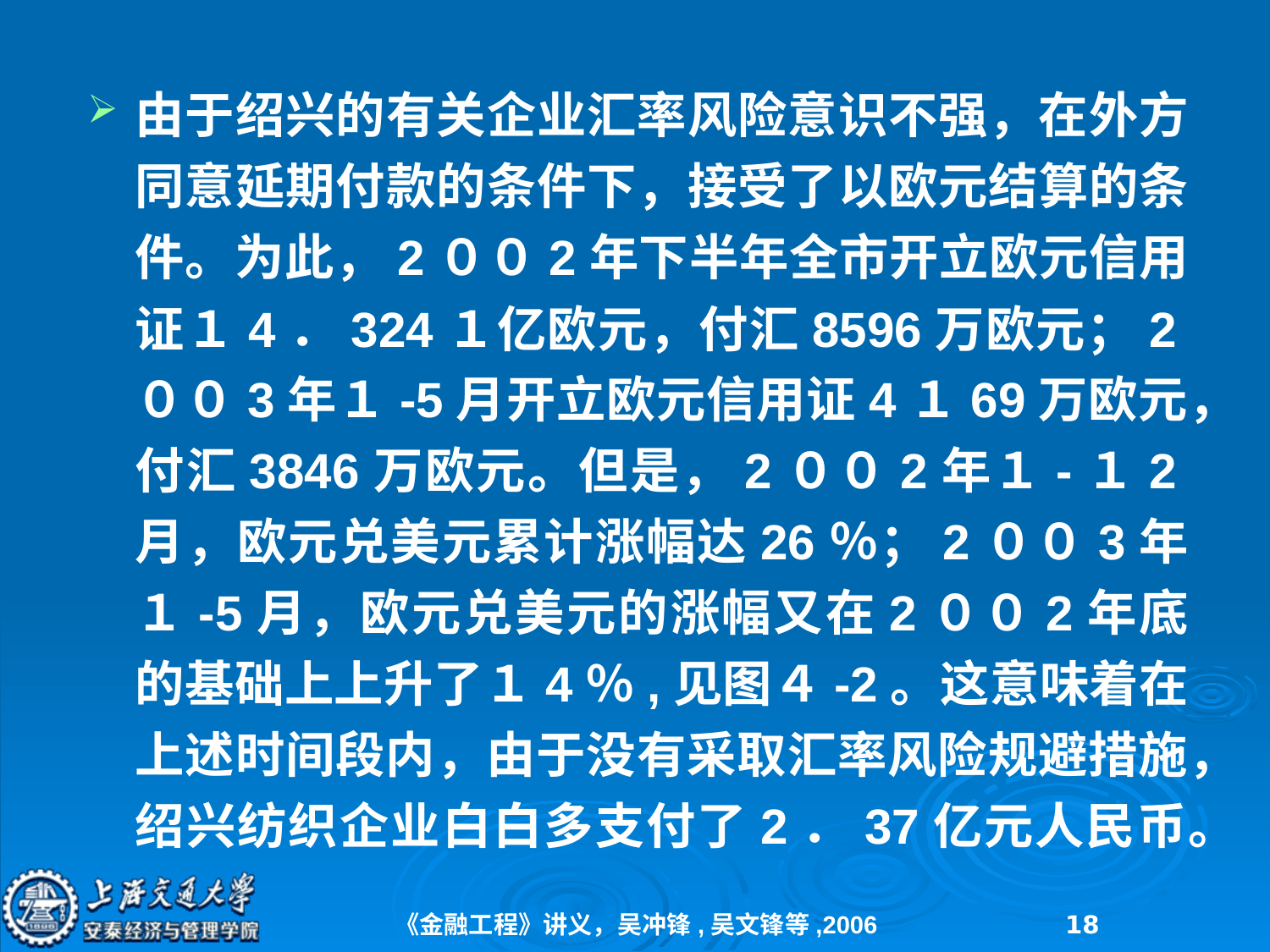

由于绍兴的有关企业汇率风险意识不强，在外方同意延期付款的条件下，接受了以欧元结算的条件。为此，2００2年下半年全市开立欧元信用证１4．324１亿欧元，付汇8596万欧元；2００3年１-5月开立欧元信用证4１69万欧元，付汇3846万欧元。但是，2００2年１-１2月，欧元兑美元累计涨幅达26％；2００3年１-5月，欧元兑美元的涨幅又在2００2年底的基础上上升了１4％,见图４-2。这意味着在上述时间段内，由于没有采取汇率风险规避措施，绍兴纺织企业白白多支付了2．37亿元人民币。